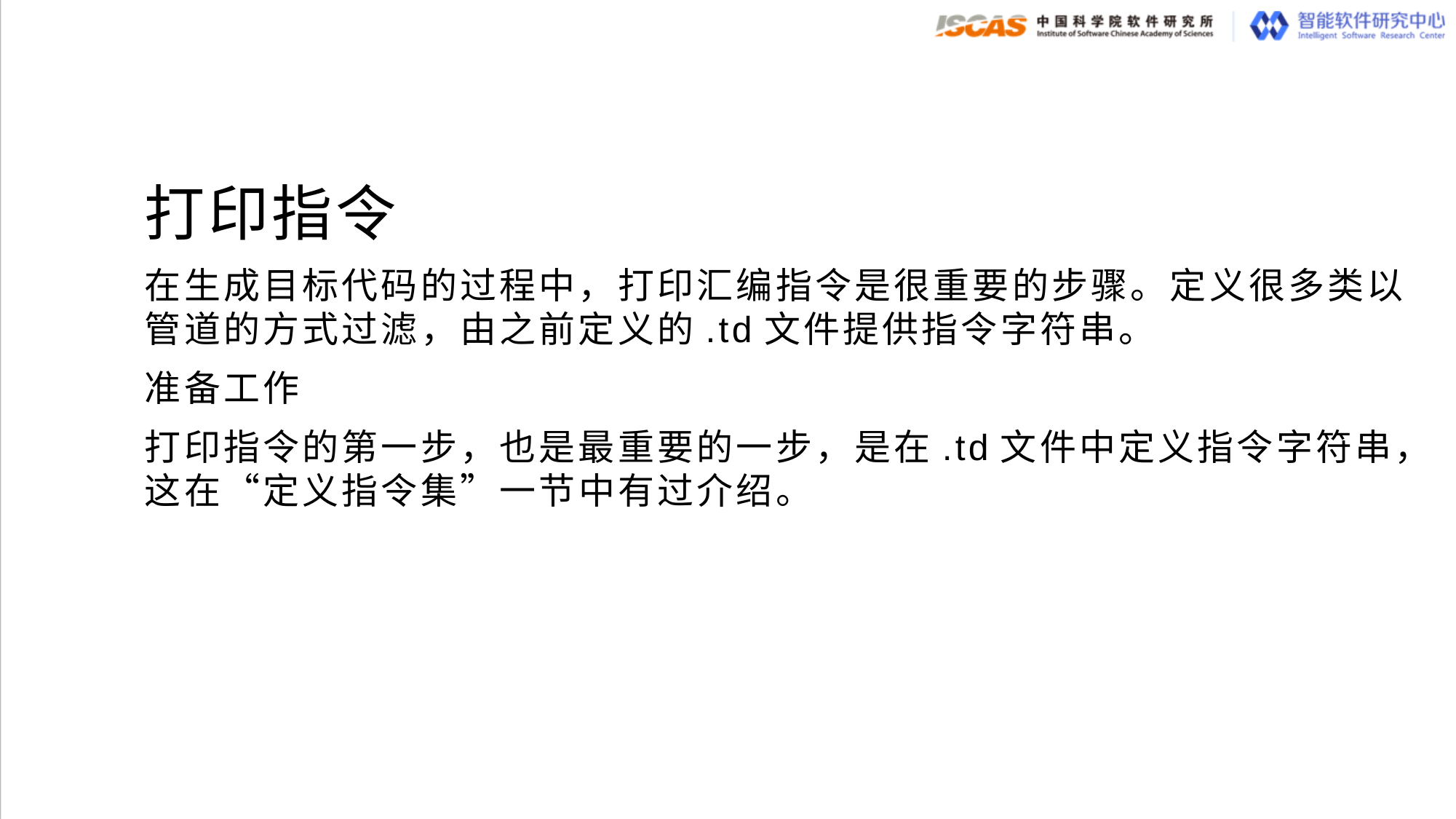

打印指令
在生成目标代码的过程中，打印汇编指令是很重要的步骤。定义很多类以管道的方式过滤，由之前定义的.td文件提供指令字符串。
准备工作
打印指令的第一步，也是最重要的一步，是在.td文件中定义指令字符串，这在“定义指令集”一节中有过介绍。